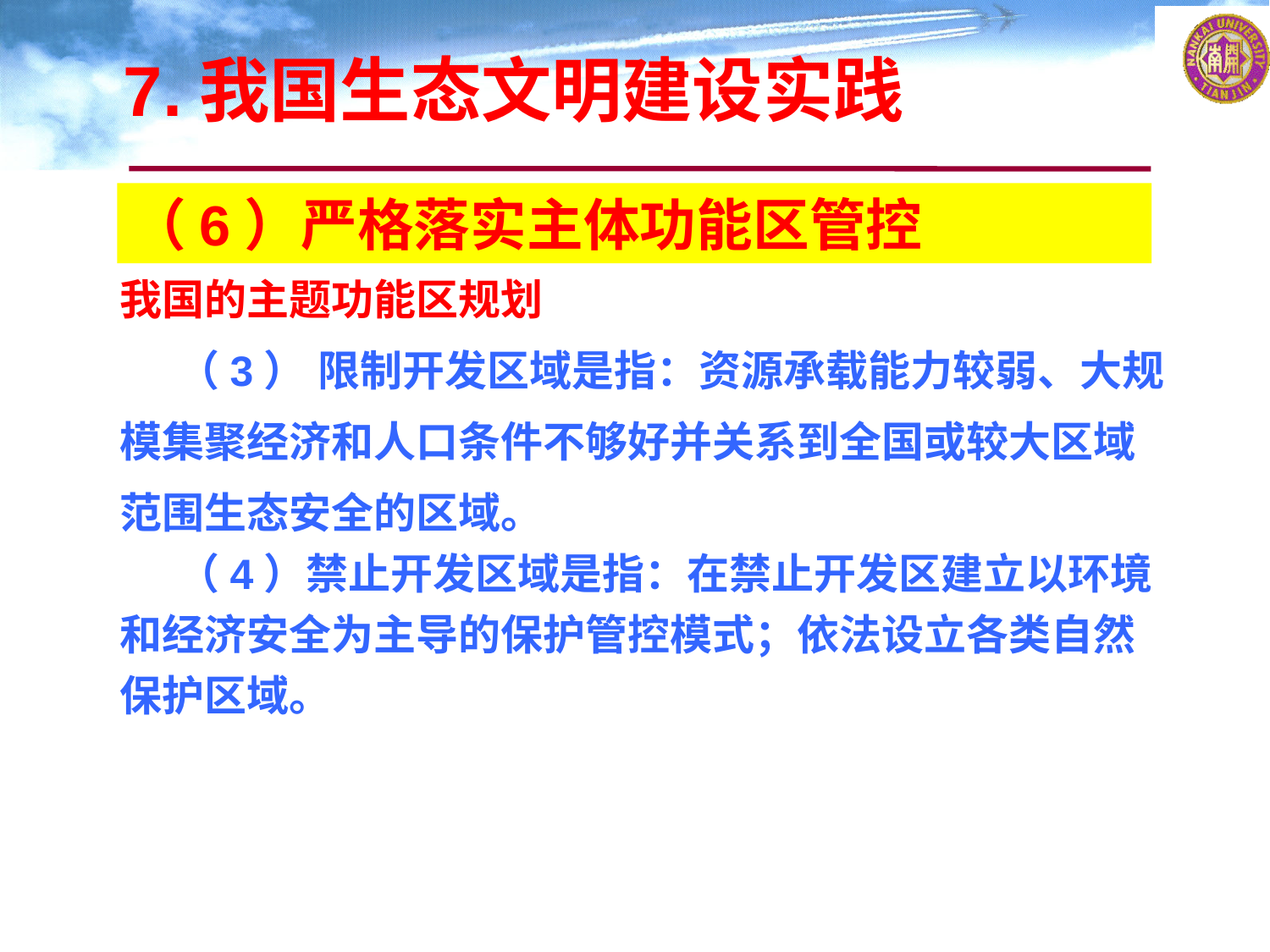

7.我国生态文明建设实践

（6）严格落实主体功能区管控
我国的主题功能区规划
    （3） 限制开发区域是指：资源承载能力较弱、大规模集聚经济和人口条件不够好并关系到全国或较大区域范围生态安全的区域。
    （4）禁止开发区域是指：在禁止开发区建立以环境和经济安全为主导的保护管控模式；依法设立各类自然保护区域。